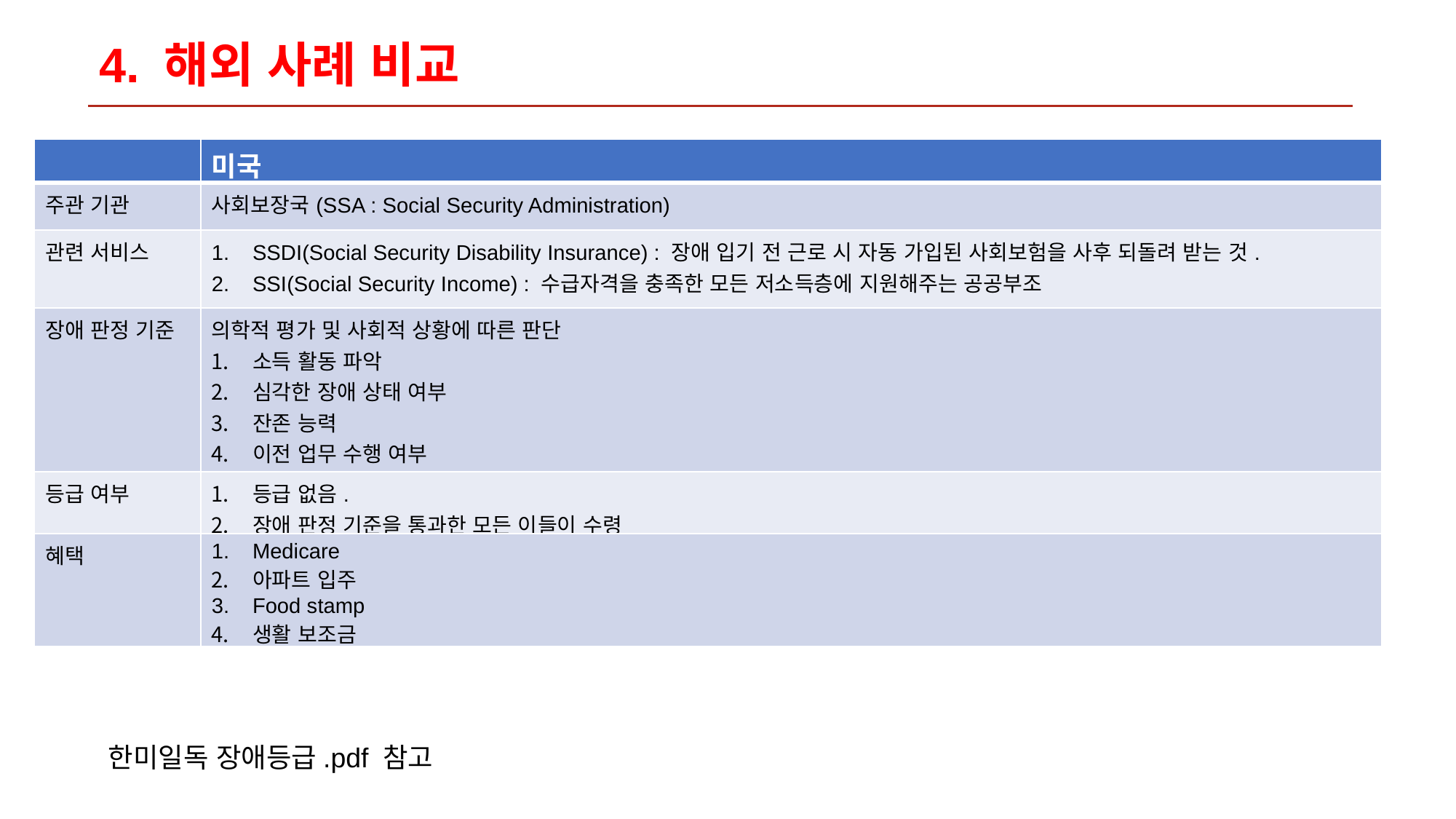

4. 해외 사례 비교
목차
|  | 미국 |
| --- | --- |
| 주관 기관 | 사회보장국(SSA : Social Security Administration) |
| 관련 서비스 | SSDI(Social Security Disability Insurance) : 장애 입기 전 근로 시 자동 가입된 사회보험을 사후 되돌려 받는 것. SSI(Social Security Income) : 수급자격을 충족한 모든 저소득층에 지원해주는 공공부조 |
| 장애 판정 기준 | 의학적 평가 및 사회적 상황에 따른 판단 소득 활동 파악 심각한 장애 상태 여부 잔존 능력 이전 업무 수행 여부 다른 종류의 일 할 수 있는지 여부 |
| 등급 여부 | 등급 없음. 장애 판정 기준을 통과한 모든 이들이 수령 |
| 혜택 | Medicare 아파트 입주 Food stamp 생활 보조금 |
한미일독 장애등급.pdf 참고